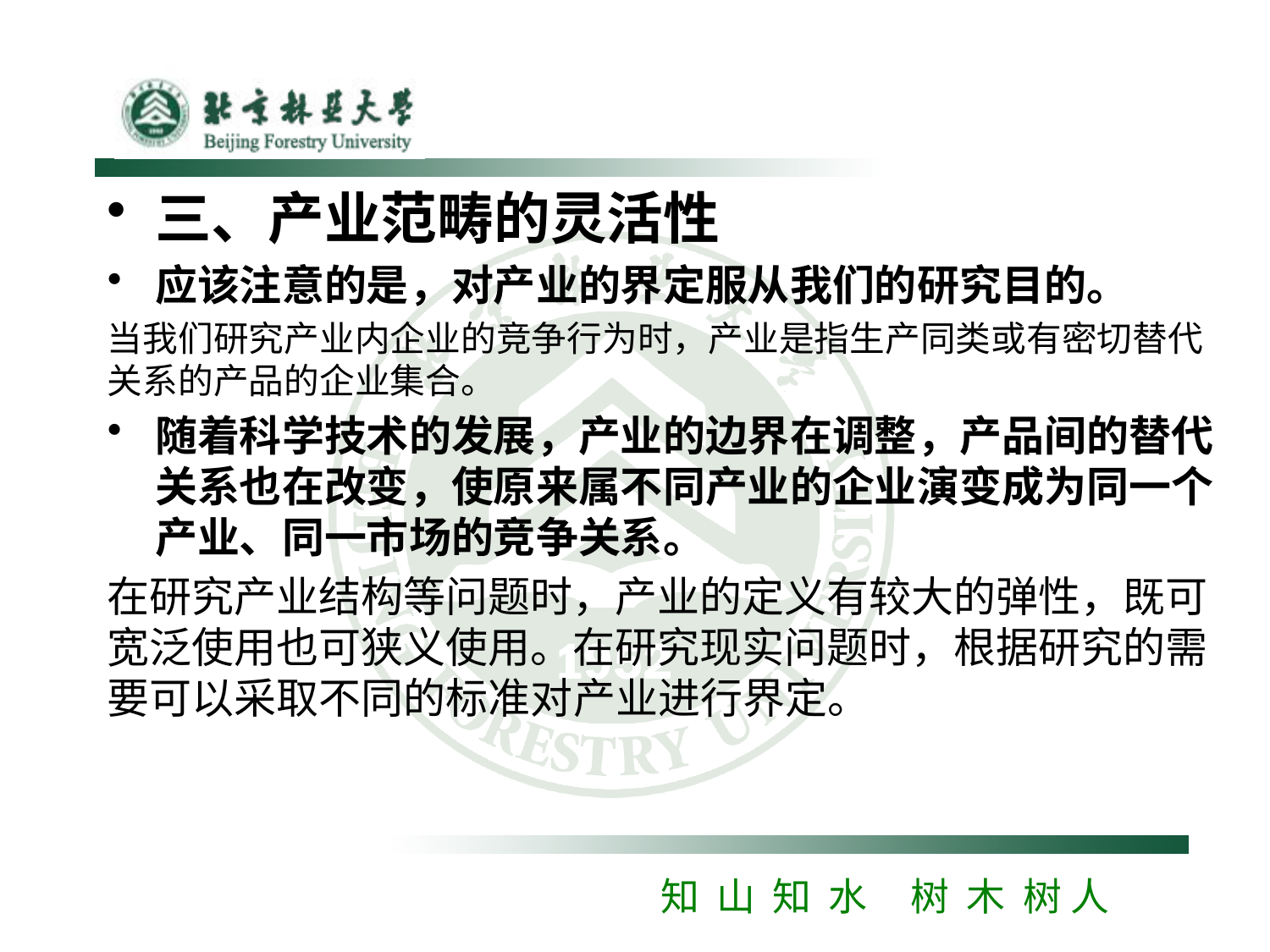

三、产业范畴的灵活性
应该注意的是，对产业的界定服从我们的研究目的。
当我们研究产业内企业的竞争行为时，产业是指生产同类或有密切替代关系的产品的企业集合。
随着科学技术的发展，产业的边界在调整，产品间的替代关系也在改变，使原来属不同产业的企业演变成为同一个产业、同一市场的竞争关系。
在研究产业结构等问题时，产业的定义有较大的弹性，既可宽泛使用也可狭义使用。在研究现实问题时，根据研究的需要可以采取不同的标准对产业进行界定。